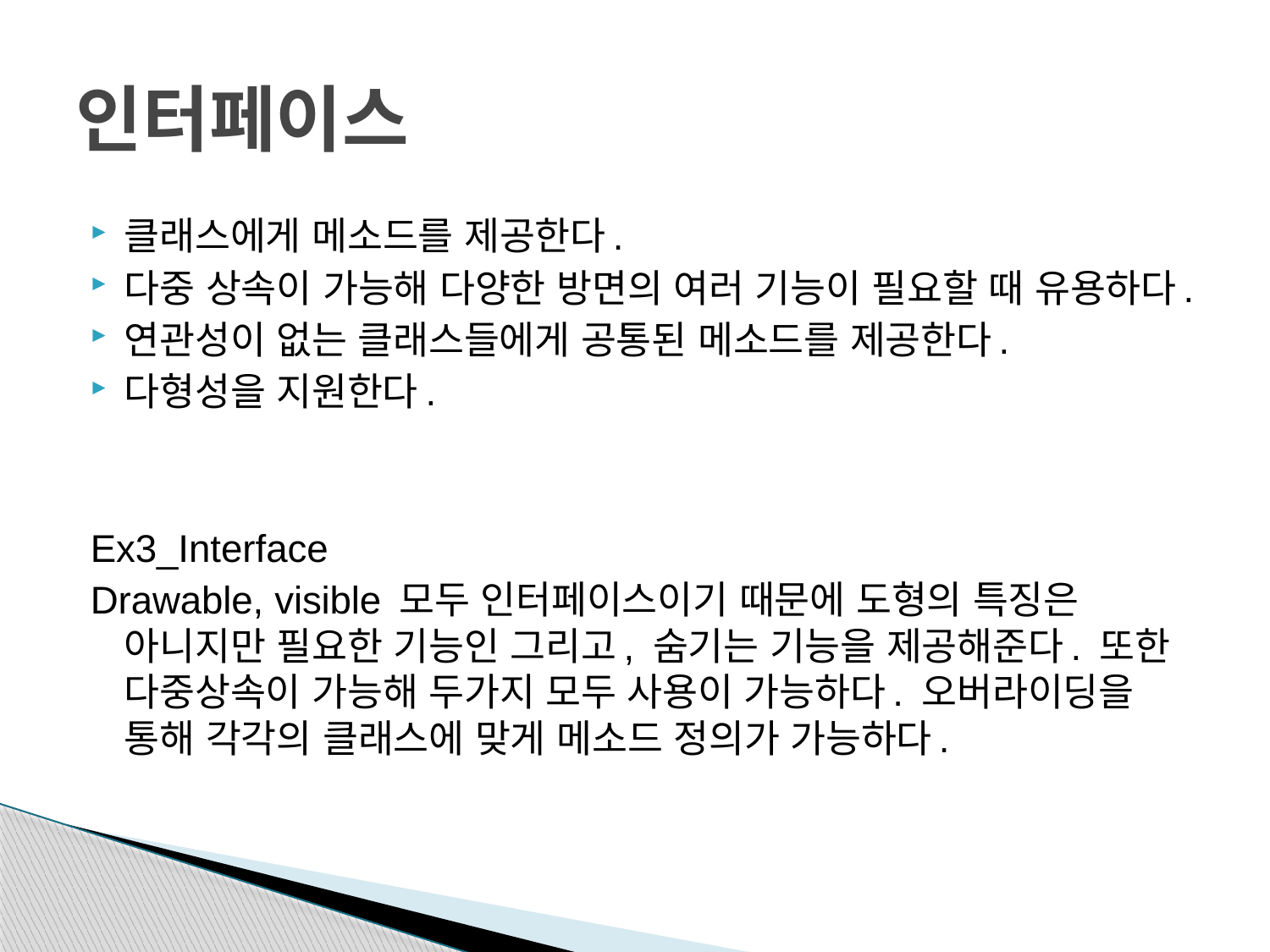

# 인터페이스
클래스에게 메소드를 제공한다.
다중 상속이 가능해 다양한 방면의 여러 기능이 필요할 때 유용하다.
연관성이 없는 클래스들에게 공통된 메소드를 제공한다.
다형성을 지원한다.

Ex3_Interface
Drawable, visible 모두 인터페이스이기 때문에 도형의 특징은 아니지만 필요한 기능인 그리고, 숨기는 기능을 제공해준다. 또한 다중상속이 가능해 두가지 모두 사용이 가능하다. 오버라이딩을 통해 각각의 클래스에 맞게 메소드 정의가 가능하다.